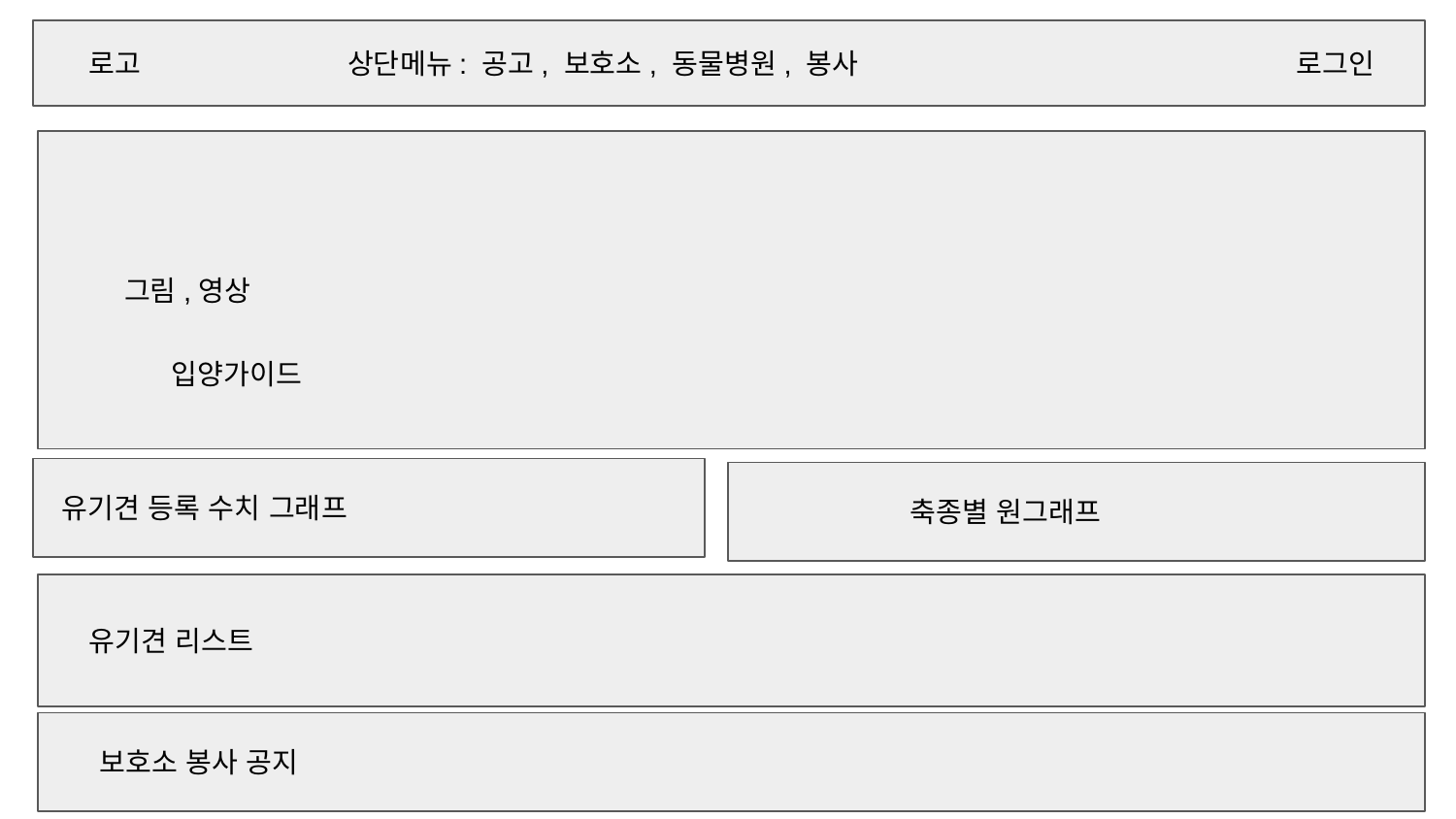

로고
상단메뉴: 공고, 보호소, 동물병원, 봉사
로그인

그림,영상

입양가이드

유기견 등록 수치 그래프
축종별 원그래프

유기견 리스트

보호소 봉사 공지